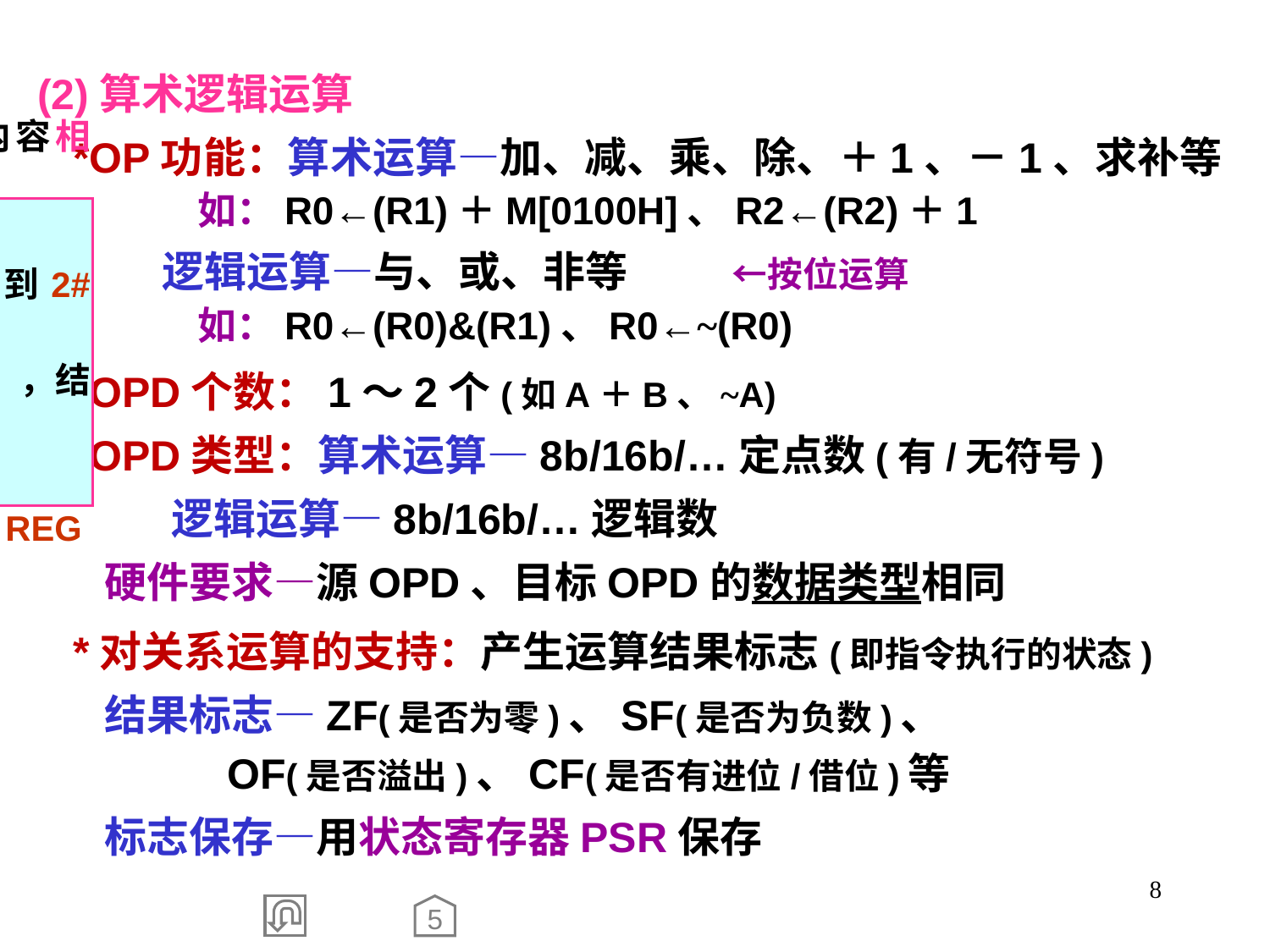

(2)算术逻辑运算
   *OP功能：算术运算—加、减、乘、除、＋1、－1、求补等
                 如：R0←(R1)＋M[0100H]、R2←(R2)＋1
            逻辑运算—与、或、非等           ←按位运算
                 如：R0←(R0)&(R1)、R0←~(R0)
①1# REG的内容与0100H# 存储单元的内容相加，结
  果传送到0# REG中
②2# REG的内容与常数1相加，结果传送到2# REG中
③0# REG的内容与1# REG的内容按位“与”，结果传送
  到0# REG中
④0# REG的内容按位“非”，结果传送到0# REG中
   *OPD个数：1～2个(如A＋B、~A)
   *OPD类型：算术运算—8b/16b/…定点数(有/无符号)
             逻辑运算—8b/16b/…逻辑数
      硬件要求—源OPD、目标OPD的数据类型相同
   *对关系运算的支持：产生运算结果标志(即指令执行的状态)
      结果标志—ZF(是否为零)、SF(是否为负数)、
                OF(是否溢出)、CF(是否有进位/借位)等
      标志保存—用状态寄存器PSR保存
8

5